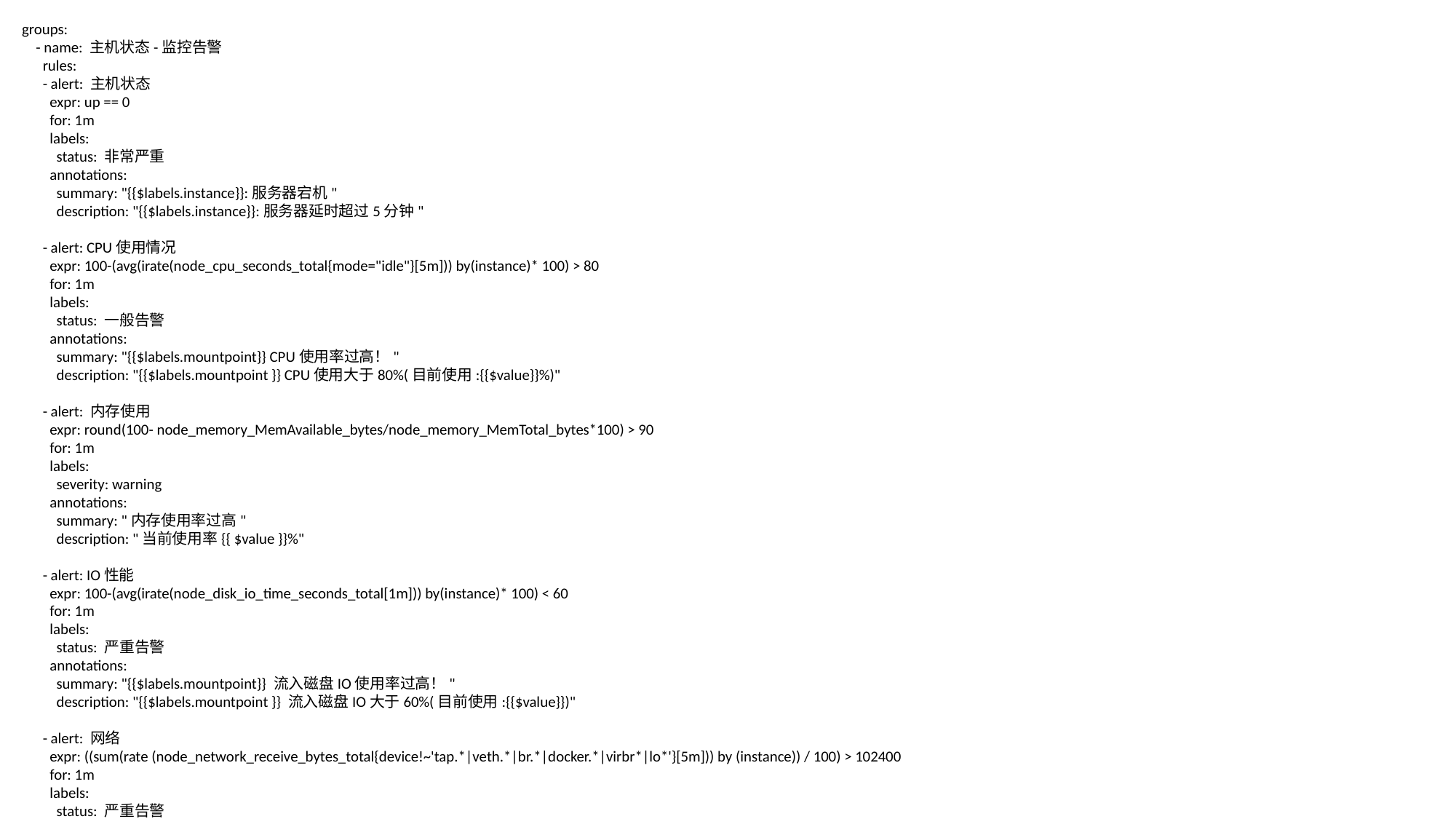

groups:
    - name: 主机状态-监控告警
      rules:
      - alert: 主机状态
        expr: up == 0
        for: 1m
        labels:
          status: 非常严重
        annotations:
          summary: "{{$labels.instance}}:服务器宕机"
          description: "{{$labels.instance}}:服务器延时超过5分钟"

      - alert: CPU使用情况
        expr: 100-(avg(irate(node_cpu_seconds_total{mode="idle"}[5m])) by(instance)* 100) > 80
        for: 1m
        labels:
          status: 一般告警
        annotations:
          summary: "{{$labels.mountpoint}} CPU使用率过高！"
          description: "{{$labels.mountpoint }} CPU使用大于80%(目前使用:{{$value}}%)"

      - alert: 内存使用
        expr: round(100- node_memory_MemAvailable_bytes/node_memory_MemTotal_bytes*100) > 90
        for: 1m
        labels:
          severity: warning
        annotations:
          summary: "内存使用率过高"
          description: "当前使用率{{ $value }}%"

      - alert: IO性能
        expr: 100-(avg(irate(node_disk_io_time_seconds_total[1m])) by(instance)* 100) < 60
        for: 1m
        labels:
          status: 严重告警
        annotations:
          summary: "{{$labels.mountpoint}} 流入磁盘IO使用率过高！"
          description: "{{$labels.mountpoint }} 流入磁盘IO大于60%(目前使用:{{$value}})"

      - alert: 网络
        expr: ((sum(rate (node_network_receive_bytes_total{device!~'tap.*|veth.*|br.*|docker.*|virbr*|lo*'}[5m])) by (instance)) / 100) > 102400
        for: 1m
        labels:
          status: 严重告警
        annotations:
          summary: "{{$labels.mountpoint}} 流入网络带宽过高！"
          description: "{{$labels.mountpoint }}流入网络带宽持续2分钟高于100M. RX带宽使用率{{$value}}"

      - alert: TCP会话
        expr: node_netstat_Tcp_CurrEstab > 1000
        for: 1m
        labels:
          status: 严重告警
        annotations:
          summary: "{{$labels.mountpoint}} TCP_ESTABLISHED过高！"
          description: "{{$labels.mountpoint }} TCP_ESTABLISHED大于1000%(目前使用:{{$value}}%)"

      - alert: 磁盘容量
        expr: 100-(node_filesystem_free_bytes{fstype=~"ext4|xfs"}/node_filesystem_size_bytes {fstype=~"ext4|xfs"}*100) > 80
        for: 1m
        labels:
          status: 严重告警
        annotations:
          summary: "{{$labels.mountpoint}} 磁盘分区使用率过高！"
          description: "{{$labels.mountpoint }} 磁盘分区使用大于80%(目前使用:{{$value}}%)"